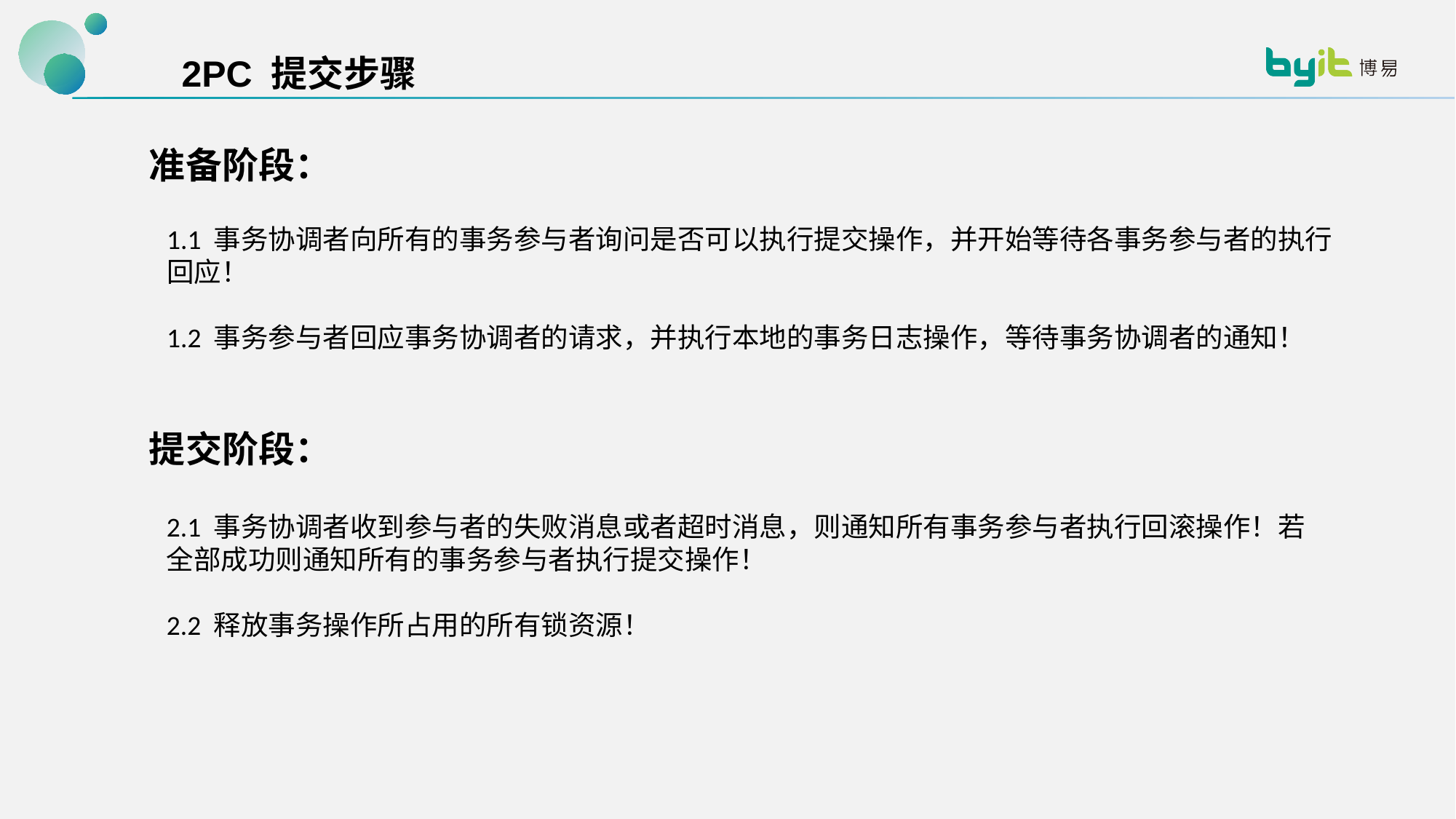

2PC 提交步骤
准备阶段：
1.1 事务协调者向所有的事务参与者询问是否可以执行提交操作，并开始等待各事务参与者的执行回应！

1.2 事务参与者回应事务协调者的请求，并执行本地的事务日志操作，等待事务协调者的通知！
提交阶段：
2.1 事务协调者收到参与者的失败消息或者超时消息，则通知所有事务参与者执行回滚操作！若全部成功则通知所有的事务参与者执行提交操作！

2.2 释放事务操作所占用的所有锁资源！